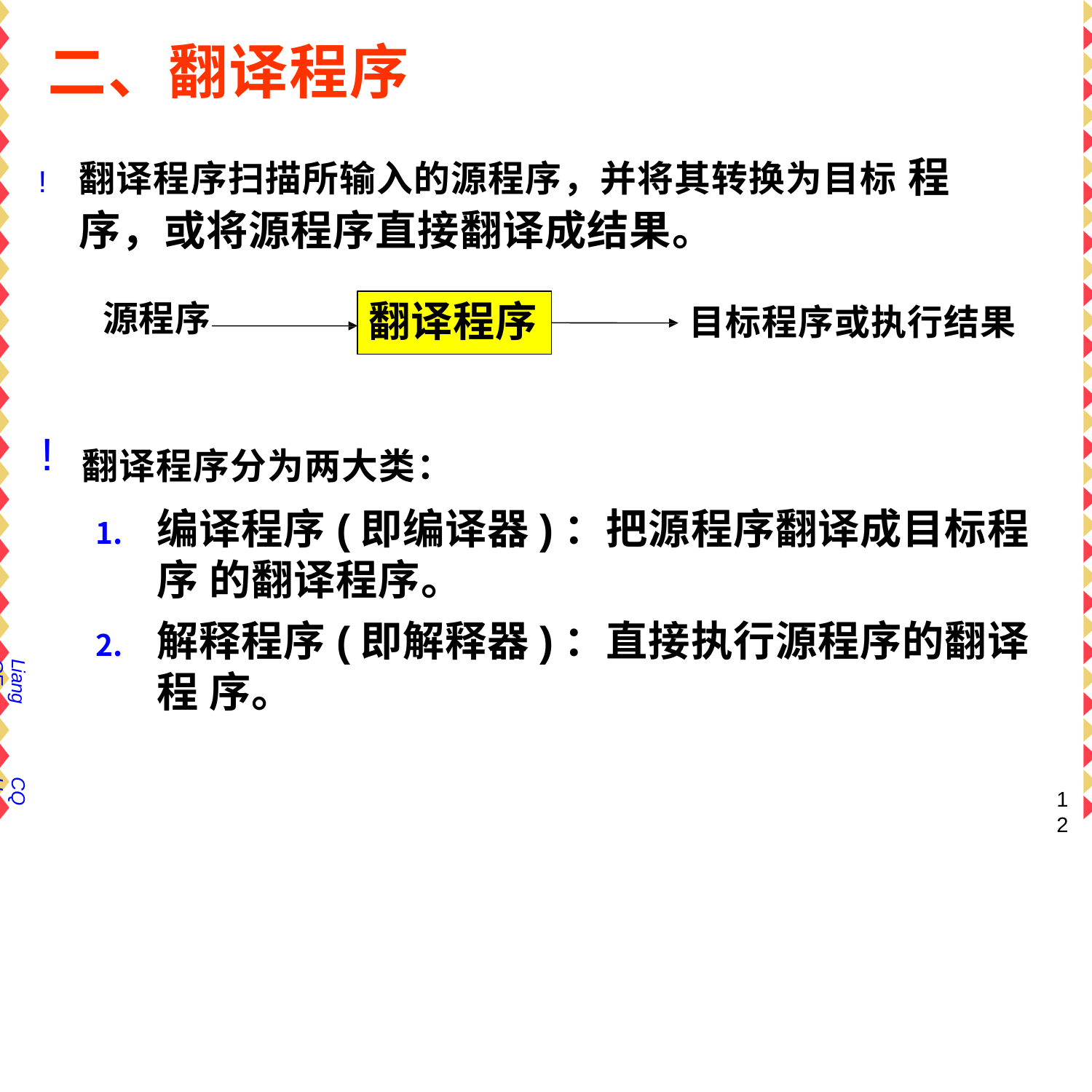

# 二、翻译程序
!	翻译程序扫描所输入的源程序，并将其转换为目标 程序，或将源程序直接翻译成结果。

翻译程序
源程序
目标程序或执行结果

翻译程序分为两大类：
编译程序(即编译器)：把源程序翻译成目标程序 的翻译程序。
解释程序(即解释器)：直接执行源程序的翻译程 序。
Liang GE
CQU
12